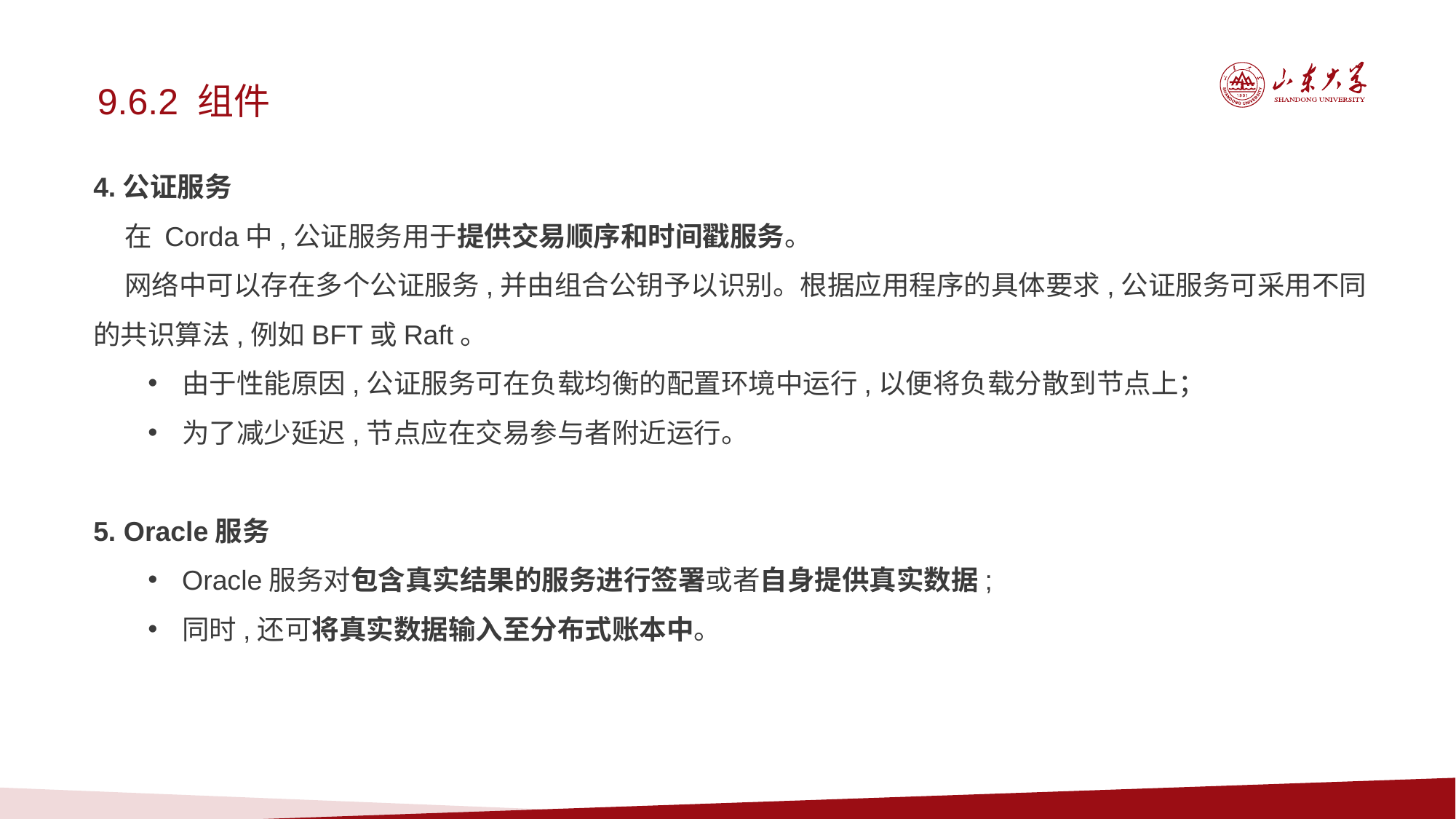

9.6.2 组件
4.公证服务
    在 Corda中,公证服务用于提供交易顺序和时间戳服务。
    网络中可以存在多个公证服务,并由组合公钥予以识别。根据应用程序的具体要求,公证服务可采用不同的共识算法,例如BFT或Raft。
由于性能原因,公证服务可在负载均衡的配置环境中运行,以便将负载分散到节点上；
为了减少延迟,节点应在交易参与者附近运行。

5. Oracle服务
Oracle服务对包含真实结果的服务进行签署或者自身提供真实数据;
同时,还可将真实数据输入至分布式账本中。